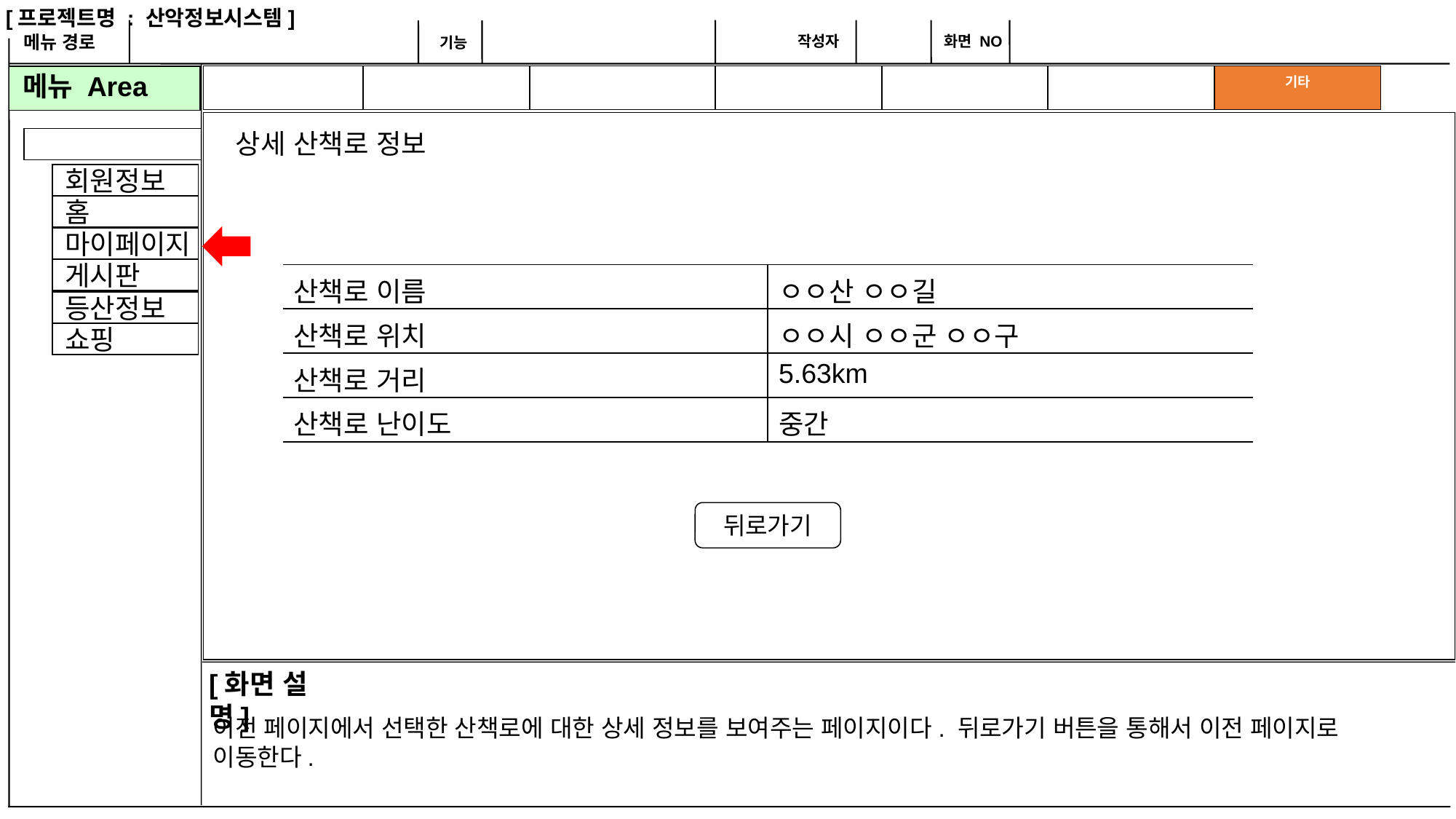

상세 산책로 정보

| 산책로 이름 | ㅇㅇ산 ㅇㅇ길 |
| --- | --- |
| 산책로 위치 | ㅇㅇ시 ㅇㅇ군 ㅇㅇ구 |
| 산책로 거리 | 5.63km |
| 산책로 난이도 | 중간 |
뒤로가기
이전 페이지에서 선택한 산책로에 대한 상세 정보를 보여주는 페이지이다. 뒤로가기 버튼을 통해서 이전 페이지로 이동한다.